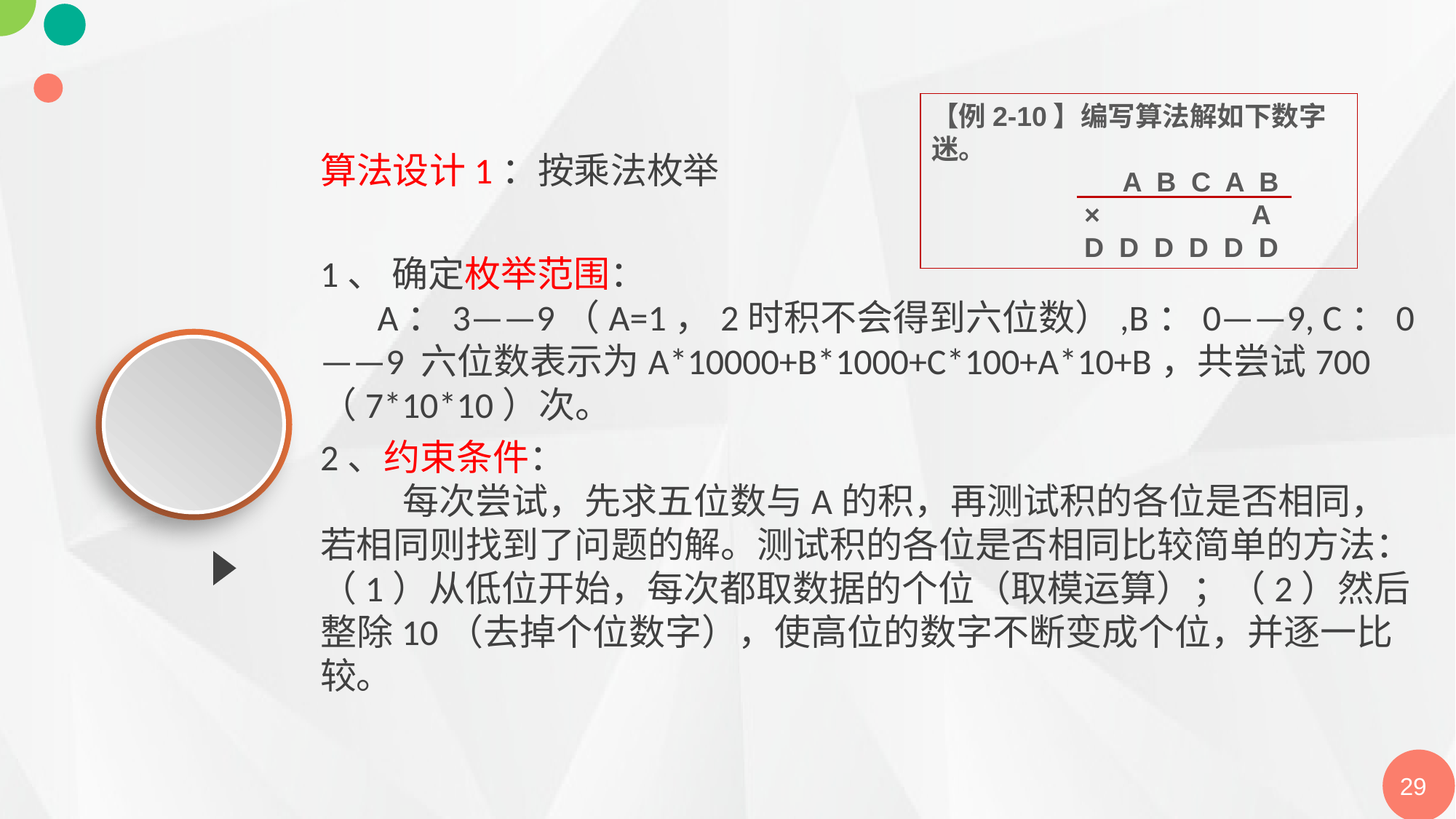

【例2-10】编写算法解如下数字迷。
                         A  B  C  A  B
                    ×                    A
                    D  D  D  D  D  D
算法设计1：按乘法枚举
1、 确定枚举范围：
       A：3——9（A=1，2时积不会得到六位数）,B：0——9, C：0——9 六位数表示为A*10000+B*1000+C*100+A*10+B，共尝试700（7*10*10）次。
2、约束条件：
         每次尝试，先求五位数与A的积，再测试积的各位是否相同，若相同则找到了问题的解。测试积的各位是否相同比较简单的方法：（1）从低位开始，每次都取数据的个位（取模运算）；（2）然后整除10（去掉个位数字），使高位的数字不断变成个位，并逐一比较。